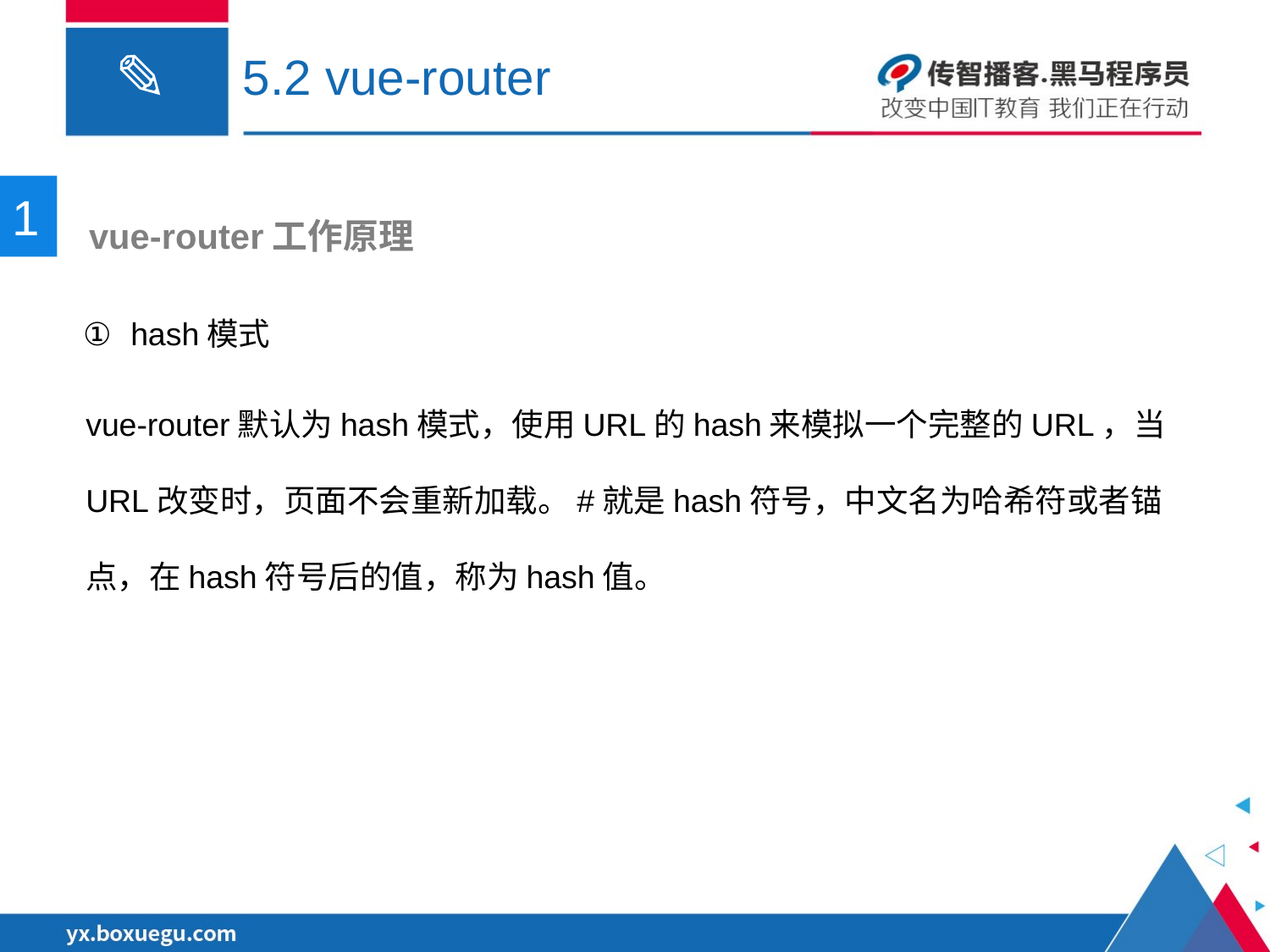

# 5.2 vue-router

1
  vue-router工作原理
hash模式
vue-router默认为hash模式，使用URL的hash来模拟一个完整的URL，当URL改变时，页面不会重新加载。#就是hash符号，中文名为哈希符或者锚点，在hash符号后的值，称为hash值。